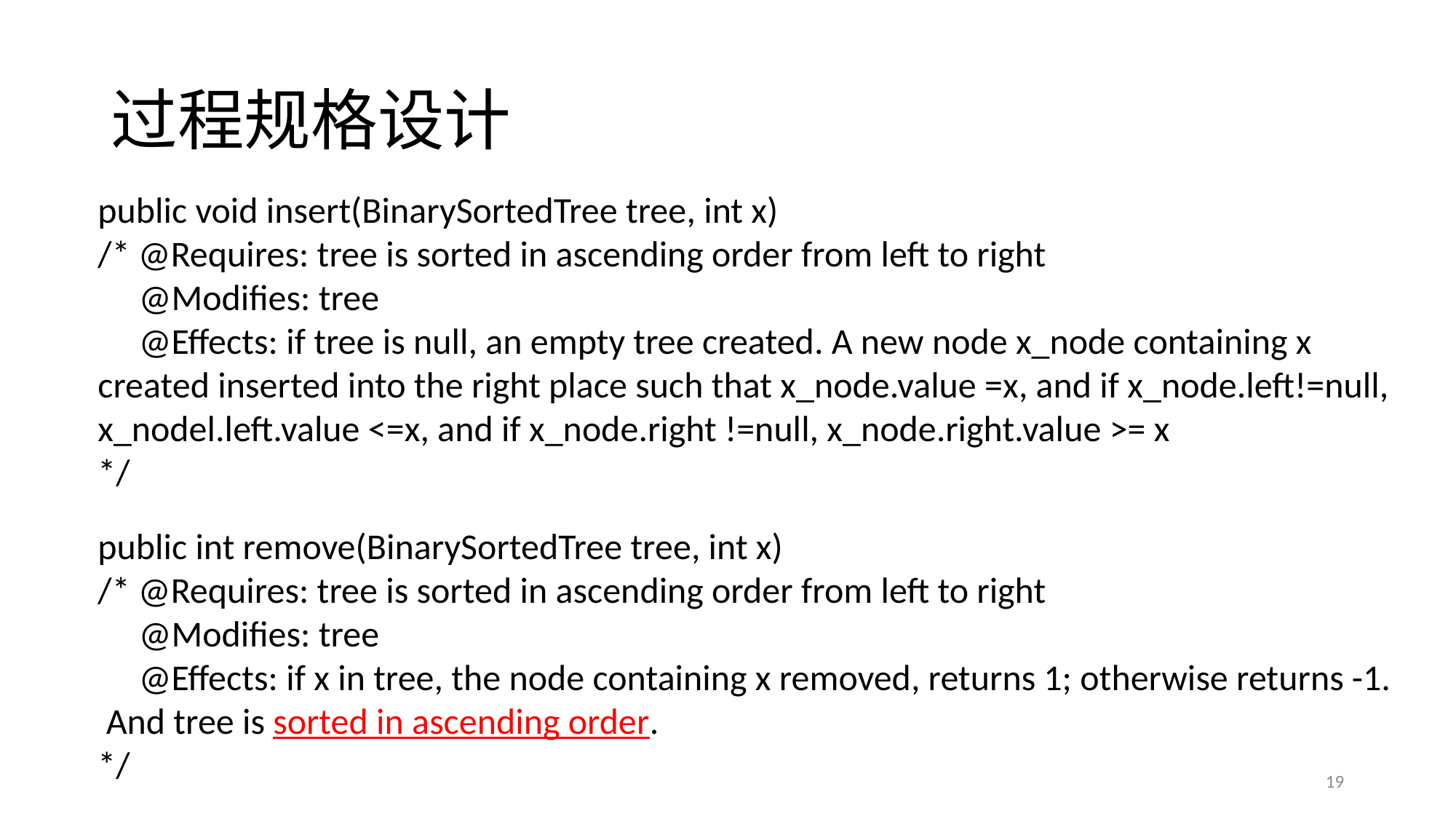

# 过程规格设计
public void insert(BinarySortedTree tree, int x)
/* @Requires: tree is sorted in ascending order from left to right
     @Modifies: tree
     @Effects: if tree is null, an empty tree created. A new node x_node containing x created inserted into the right place such that x_node.value =x, and if x_node.left!=null, x_nodel.left.value <=x, and if x_node.right !=null, x_node.right.value >= x
*/
public int remove(BinarySortedTree tree, int x)
/* @Requires: tree is sorted in ascending order from left to right
     @Modifies: tree
     @Effects: if x in tree, the node containing x removed, returns 1; otherwise returns -1.
 And tree is sorted in ascending order.
*/
19